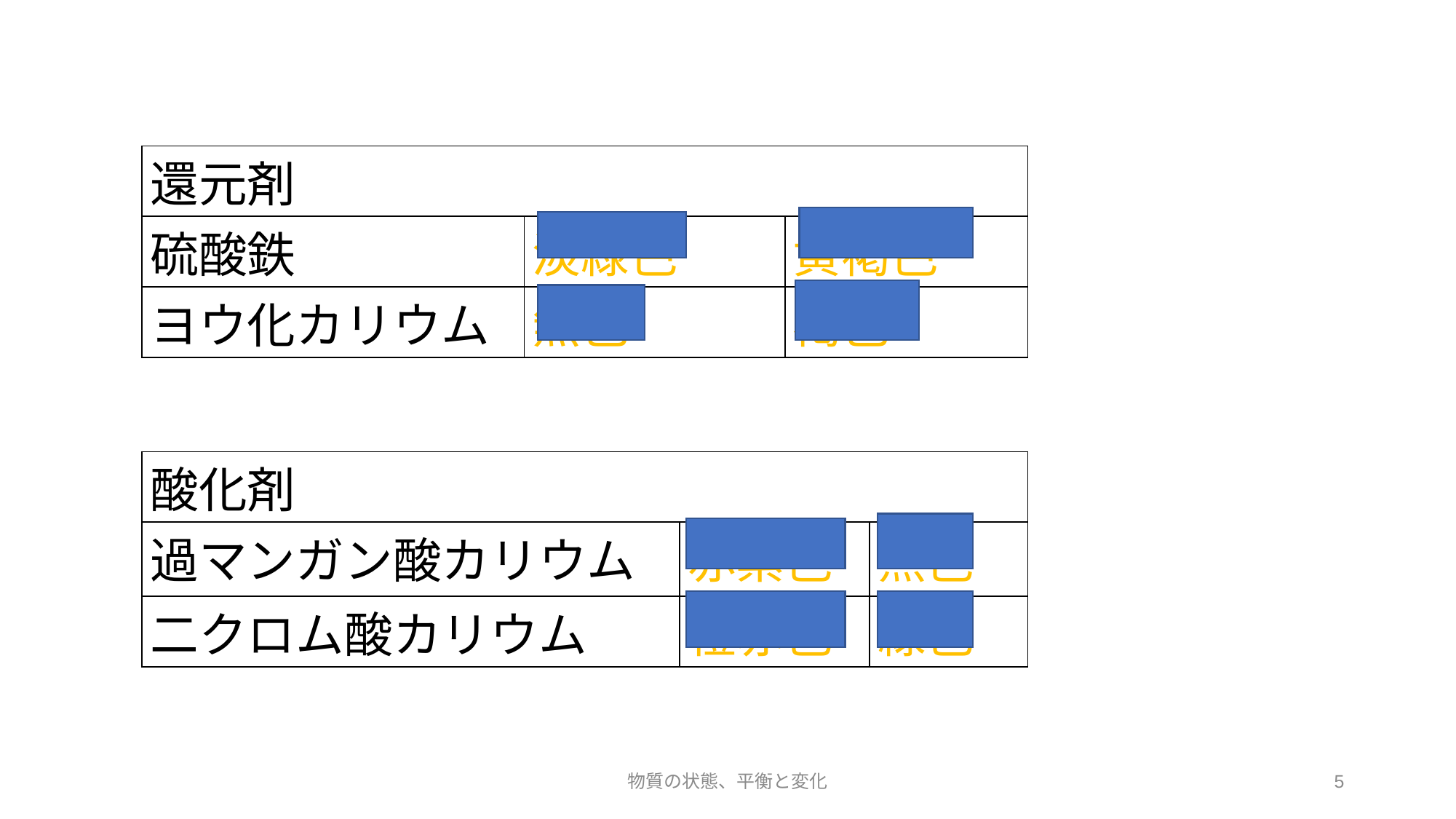

| 還元剤 |  |  |
| --- | --- | --- |
| 硫酸鉄 | 淡緑色 | 黄褐色 |
| ヨウ化カリウム | 無色 | 褐色 |

| 酸化剤 |  |  |
| --- | --- | --- |
| 過マンガン酸カリウム | 赤紫色 | 無色 |
| 二クロム酸カリウム | 橙赤色 | 緑色 |

物質の状態、平衡と変化
5